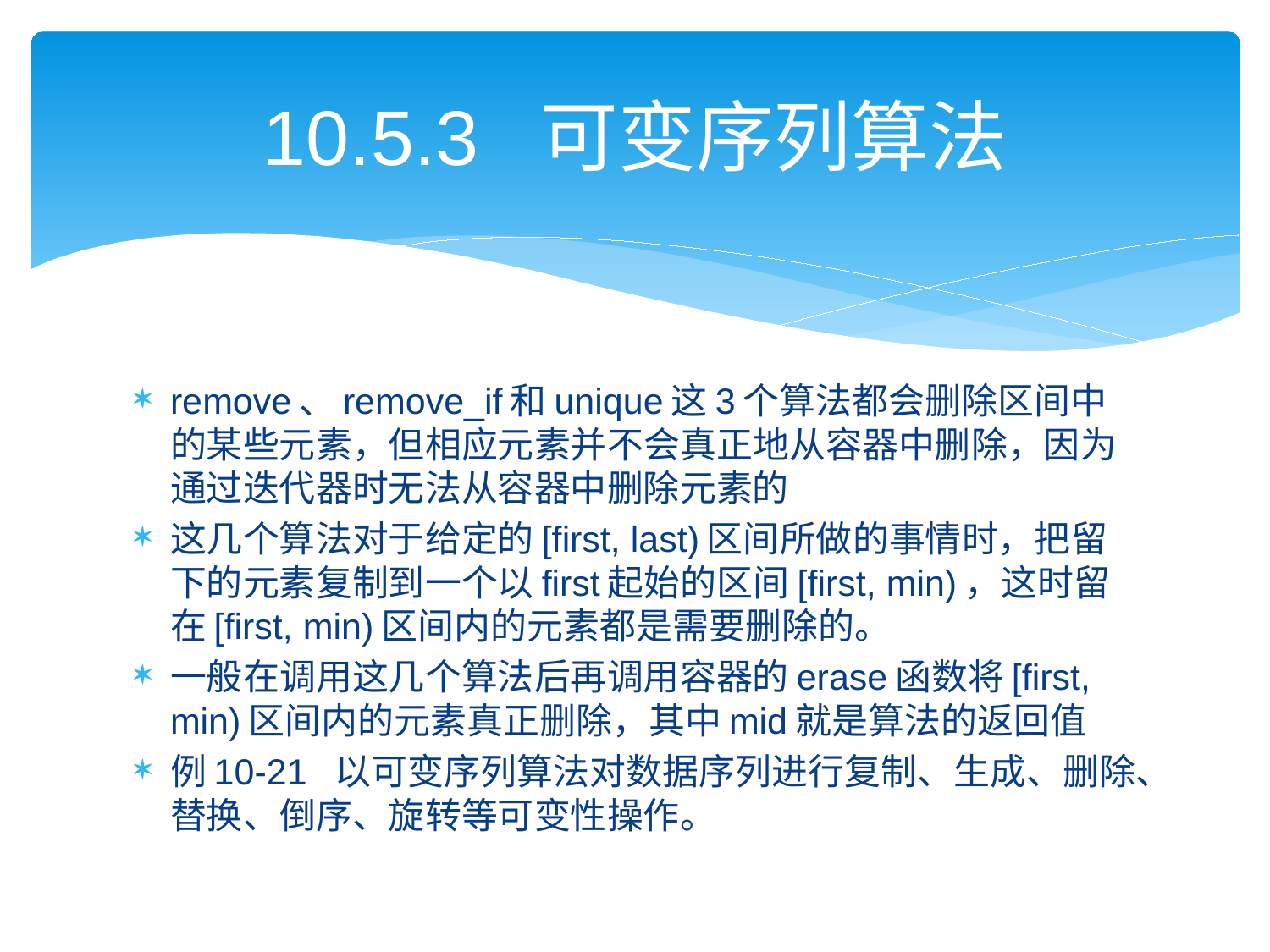

# 10.5.3  可变序列算法
remove、remove_if和unique这3个算法都会删除区间中的某些元素，但相应元素并不会真正地从容器中删除，因为通过迭代器时无法从容器中删除元素的
这几个算法对于给定的[first, last)区间所做的事情时，把留下的元素复制到一个以first起始的区间[first, min)，这时留在[first, min)区间内的元素都是需要删除的。
一般在调用这几个算法后再调用容器的erase函数将[first, min)区间内的元素真正删除，其中mid就是算法的返回值
例10-21  以可变序列算法对数据序列进行复制、生成、删除、替换、倒序、旋转等可变性操作。